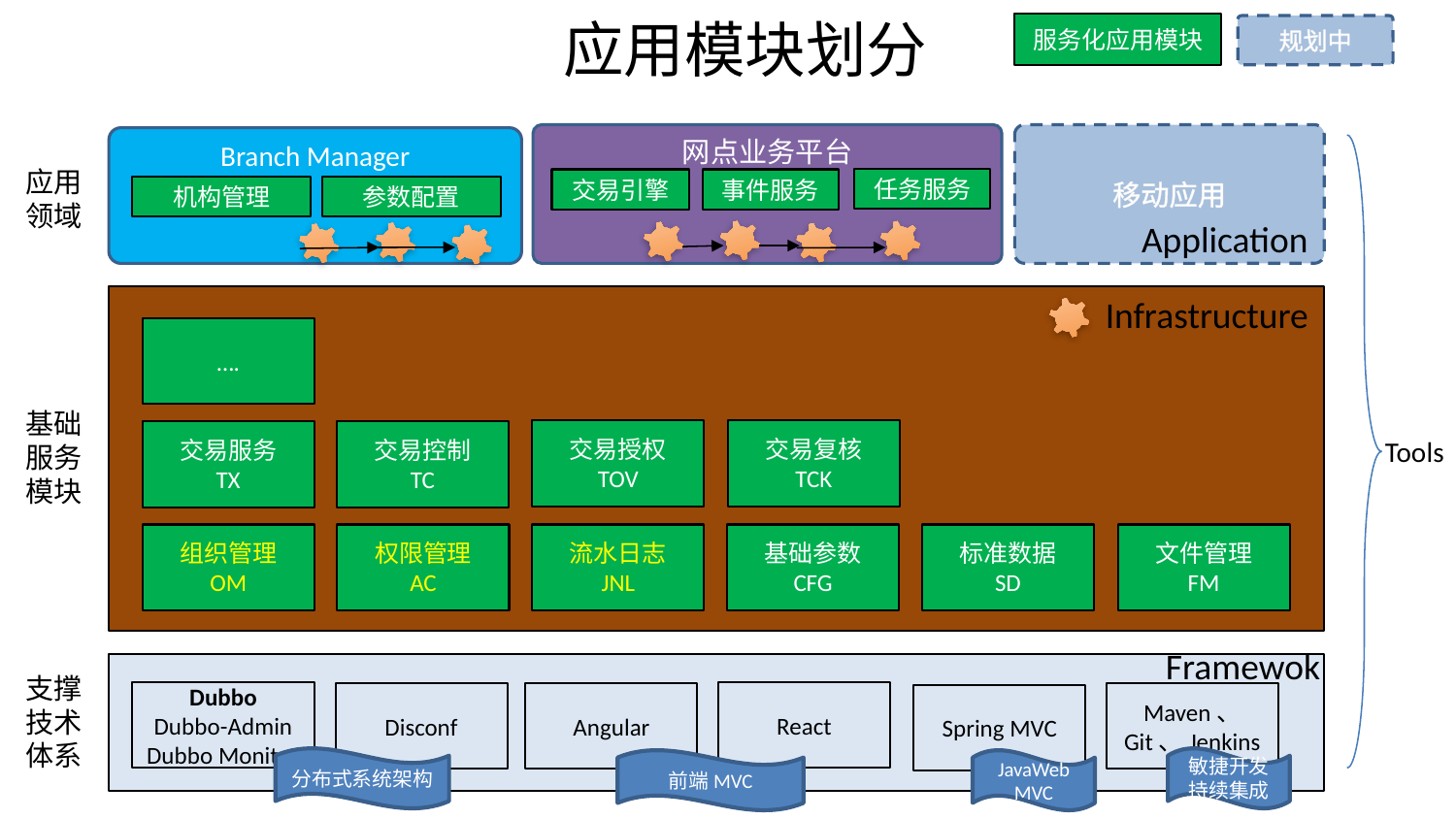

应用模块划分
服务化应用模块
规划中
网点业务平台
移动应用
Branch Manager

应用
领域
任务服务
交易引擎
事件服务
机构管理
参数配置
Application

Infrastructure

….
基础
服务
模块
交易复核
TCK
交易授权
TOV
交易服务
TX
交易控制
TC
Tools
组织管理
OM
权限管理
AC
流水日志
JNL
基础参数
CFG
标准数据
SD
文件管理
FM
Framewok

支撑
技术
体系
Dubbo
Dubbo-Admin
Dubbo Monitor
React
Disconf
Angular
Maven、
Git、Jenkins
Spring MVC
分布式系统架构
敏捷开发持续集成
前端MVC
JavaWeb MVC